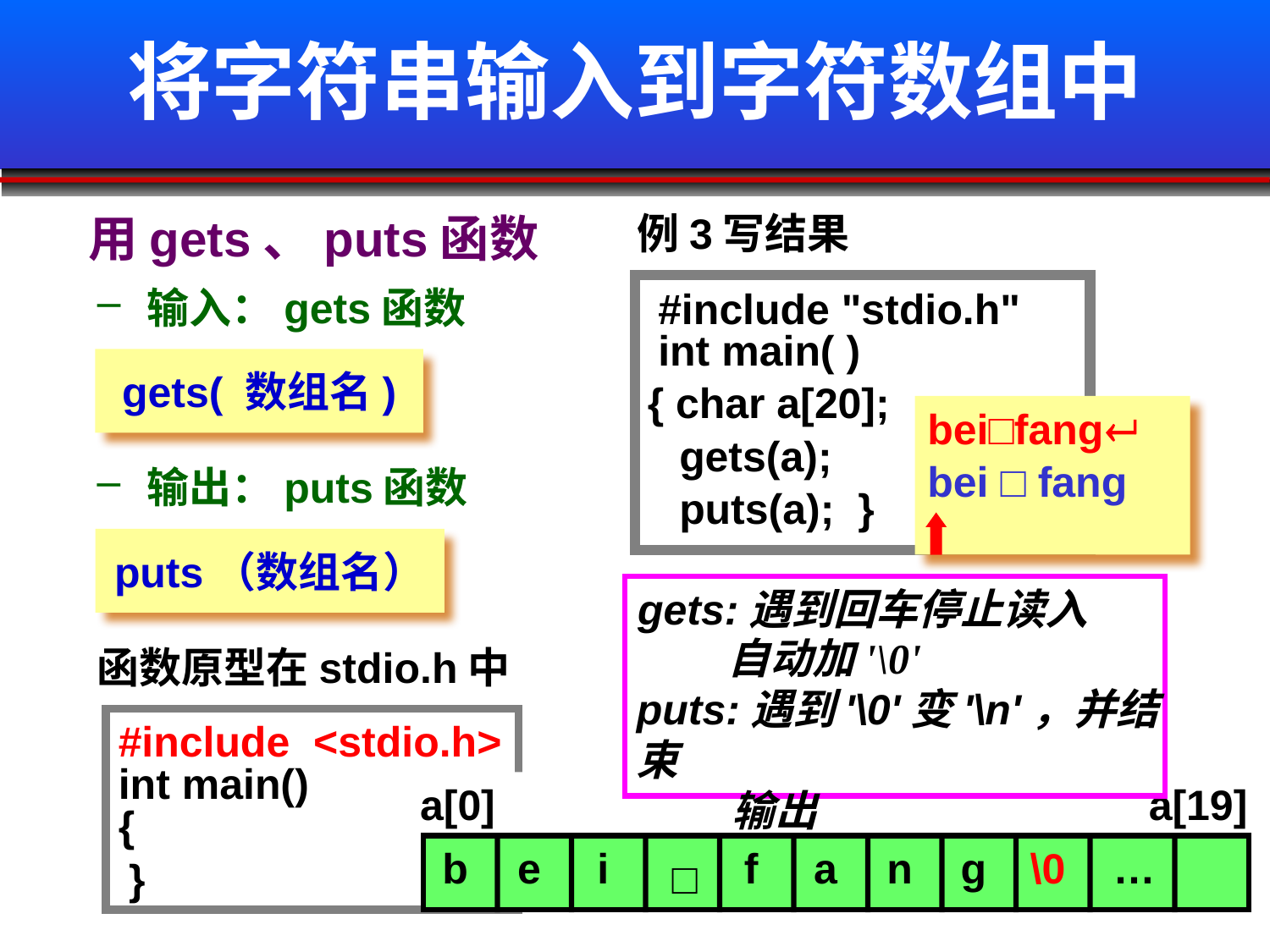

# 将字符串输入到字符数组中
 用gets、puts函数
例3写结果
 输入：gets函数

#include "stdio.h"
int main( )
gets( 数组名)
{ char a[20];

bei□fang↵
gets(a);
bei □ fang
 输出：puts函数
puts(a);  }

puts（数组名）
gets:遇到回车停止读入
自动加'\0'
函数原型在stdio.h中
puts:遇到'\0'变'\n'，并结束
         输出

#include  <stdio.h>
int main()
a[0]
a[19]
{

…

b
e
i
f
a
n
g
\0
□
}